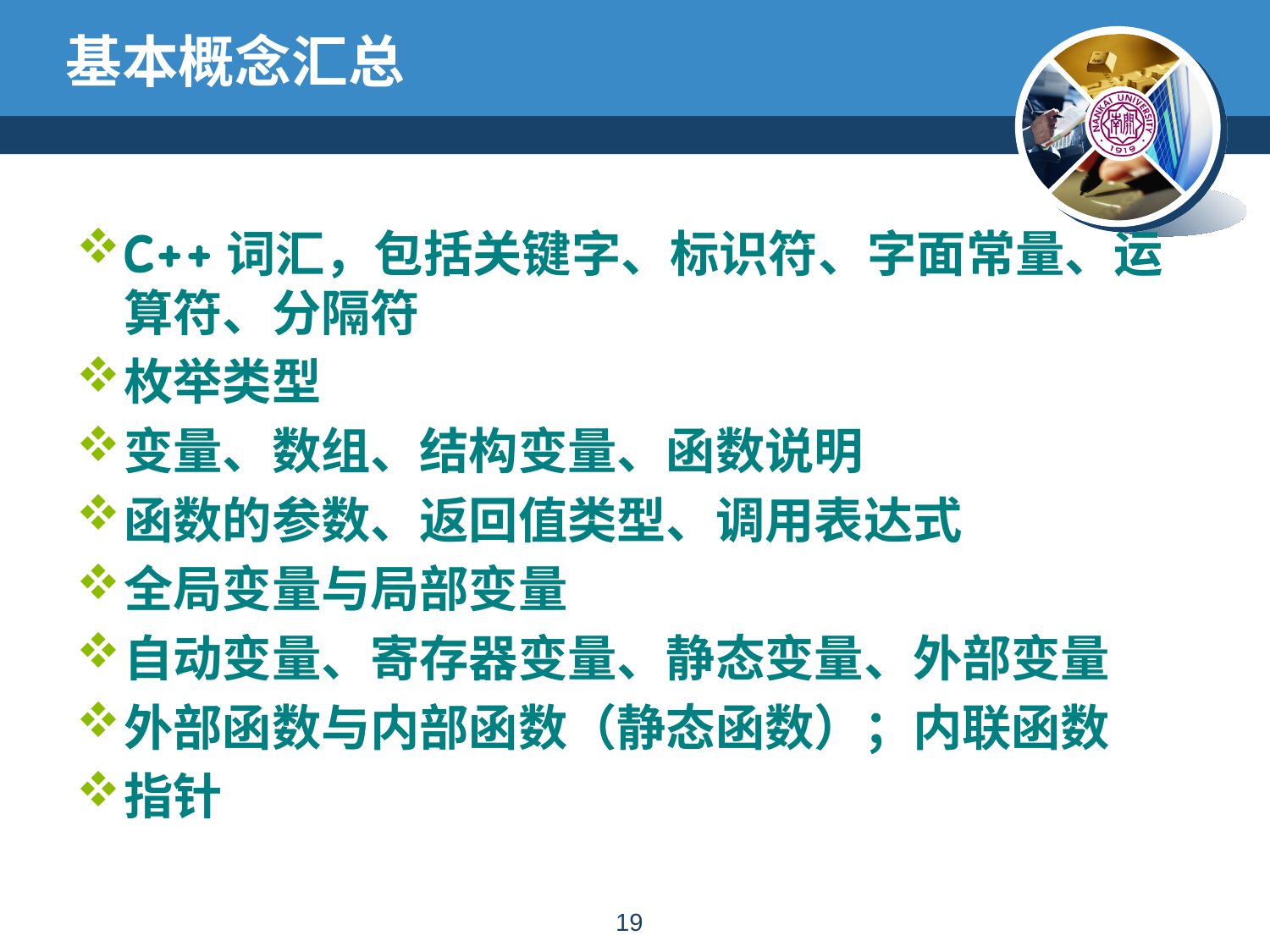

# 基本概念汇总
C++词汇，包括关键字、标识符、字面常量、运算符、分隔符
枚举类型
变量、数组、结构变量、函数说明
函数的参数、返回值类型、调用表达式
全局变量与局部变量
自动变量、寄存器变量、静态变量、外部变量
外部函数与内部函数（静态函数）；内联函数
指针

19